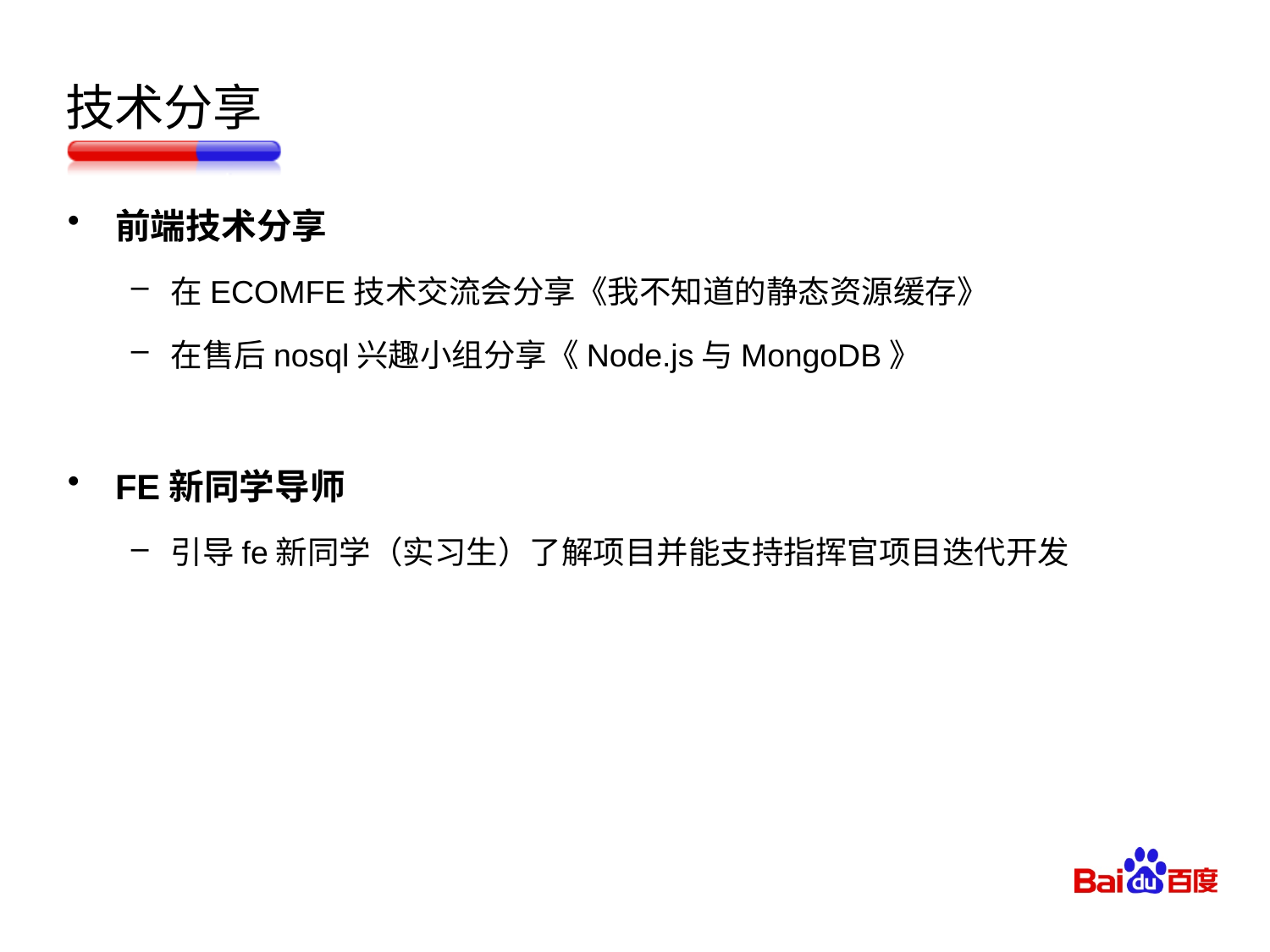

技术分享
前端技术分享
在ECOMFE技术交流会分享《我不知道的静态资源缓存》
在售后nosql兴趣小组分享《Node.js与MongoDB》

FE新同学导师
引导fe新同学（实习生）了解项目并能支持指挥官项目迭代开发